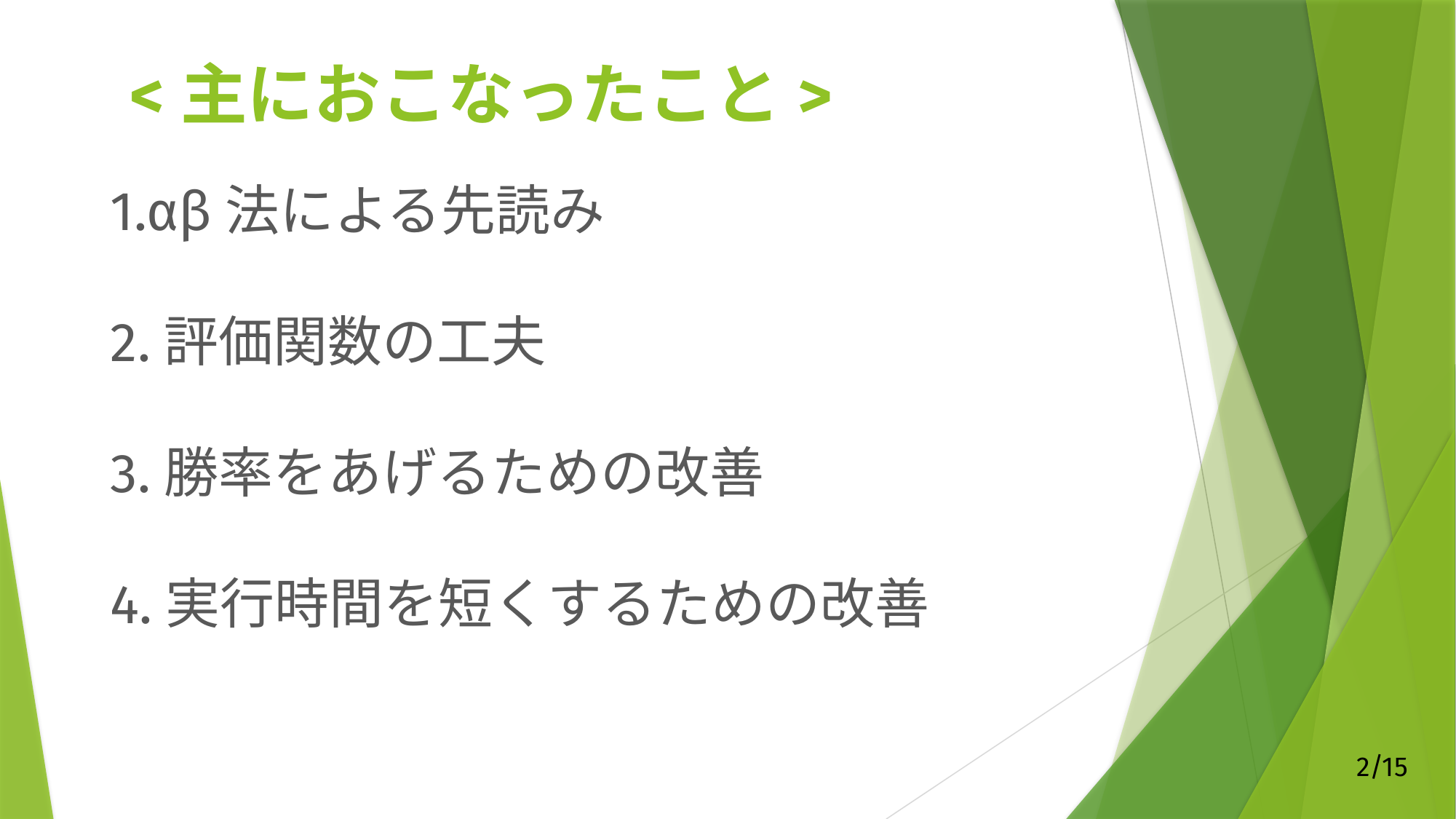

<主におこなったこと>
1.αβ法による先読み

2.評価関数の工夫

3.勝率をあげるための改善

4.実行時間を短くするための改善
2/15